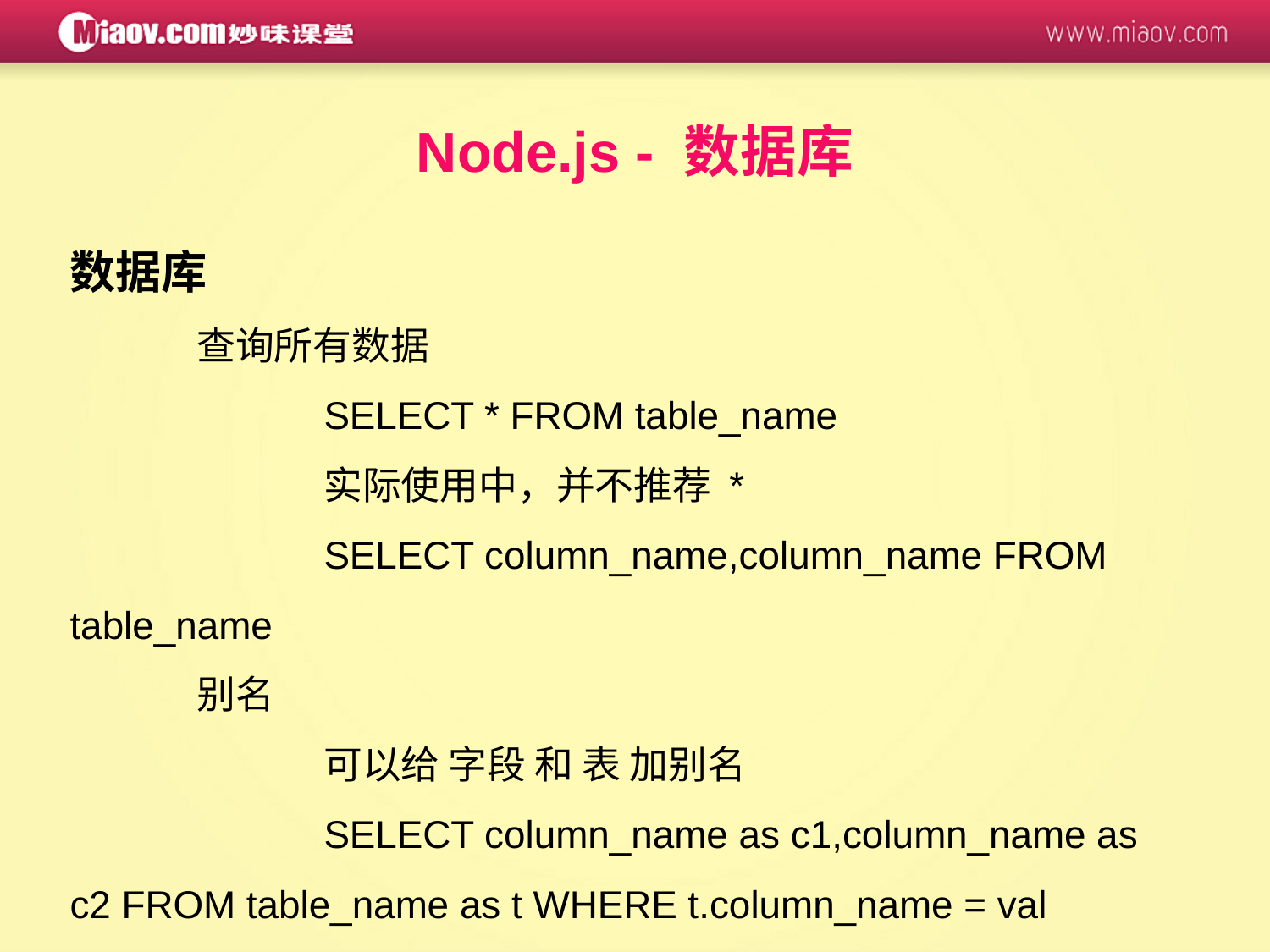

Node.js - 数据库
数据库
	查询所有数据
		SELECT * FROM table_name
		实际使用中，并不推荐 *
		SELECT column_name,column_name FROM table_name
	别名
		可以给 字段 和 表 加别名
		SELECT column_name as c1,column_name as c2 FROM table_name as t WHERE t.column_name = val